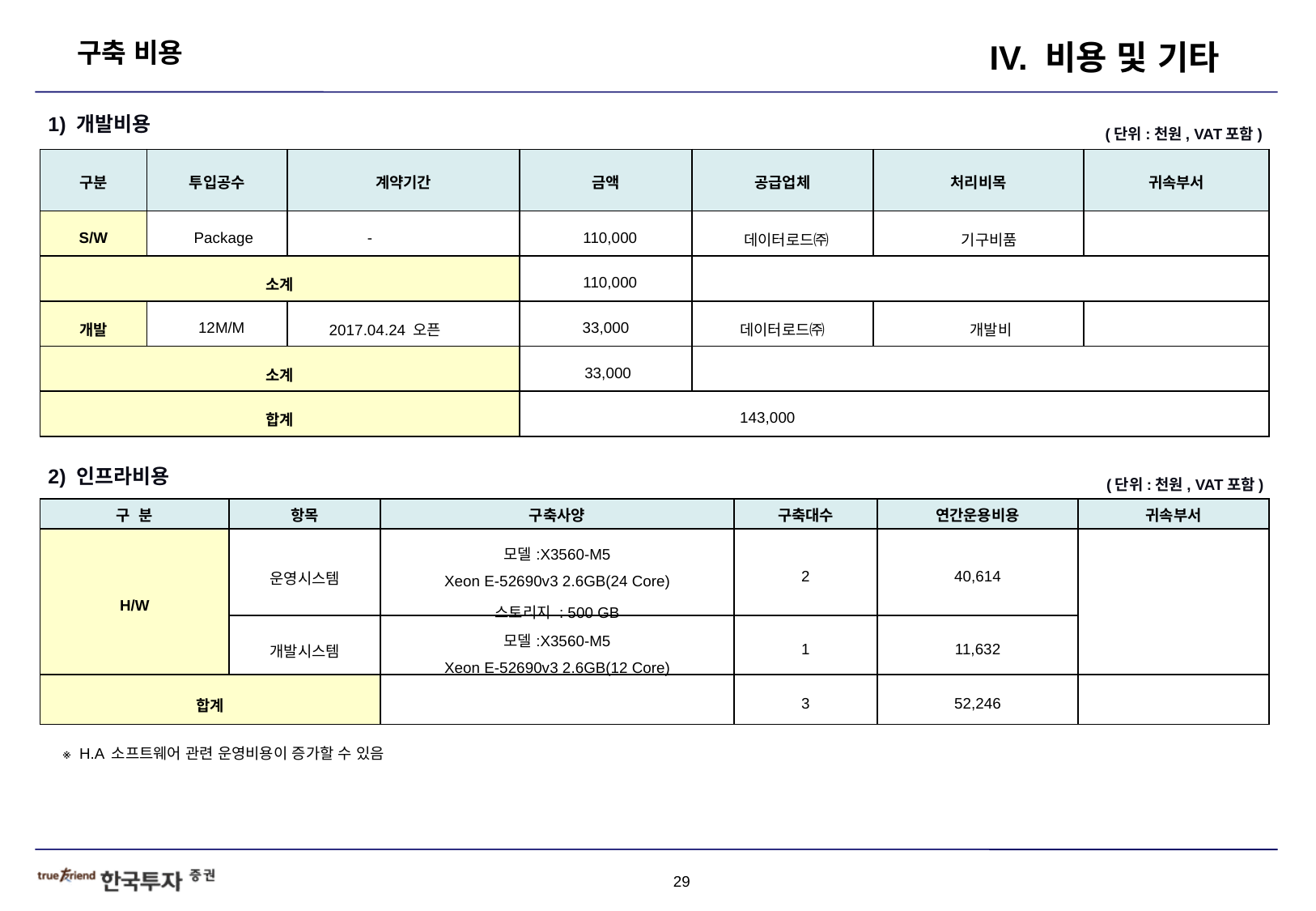

구축 비용
IV. 비용 및 기타
1) 개발비용
(단위:천원, VAT포함)
| 구분 | 투입공수 | 계약기간 | 금액 | 공급업체 | 처리비목 | 귀속부서 |
| --- | --- | --- | --- | --- | --- | --- |
| S/W | Package | - | 110,000 | 데이터로드㈜ | 기구비품 |  |
| 소계 |  |  | 110,000 |  |  |  |
| 개발 | 12M/M | 2017.04.24 오픈 | 33,000 | 데이터로드㈜ | 개발비 |  |
| 소계 |  |  | 33,000 |  |  |  |
| 합계 |  |  | 143,000 |  |  |  |
2) 인프라비용
(단위:천원, VAT포함)
| 구 분 | 항목 | 구축사양 | 구축대수 | 연간운용비용 | 귀속부서 |
| --- | --- | --- | --- | --- | --- |
| H/W | 운영시스템 | 모델:X3560-M5 Xeon E-52690v3 2.6GB(24 Core) 스토리지 : 500 GB | 2 | 40,614 |  |
|  | 개발시스템 | 모델:X3560-M5 Xeon E-52690v3 2.6GB(12 Core) | 1 | 11,632 |  |
| 합계 |  |  | 3 | 52,246 |  |
※ H.A 소프트웨어 관련 운영비용이 증가할 수 있음